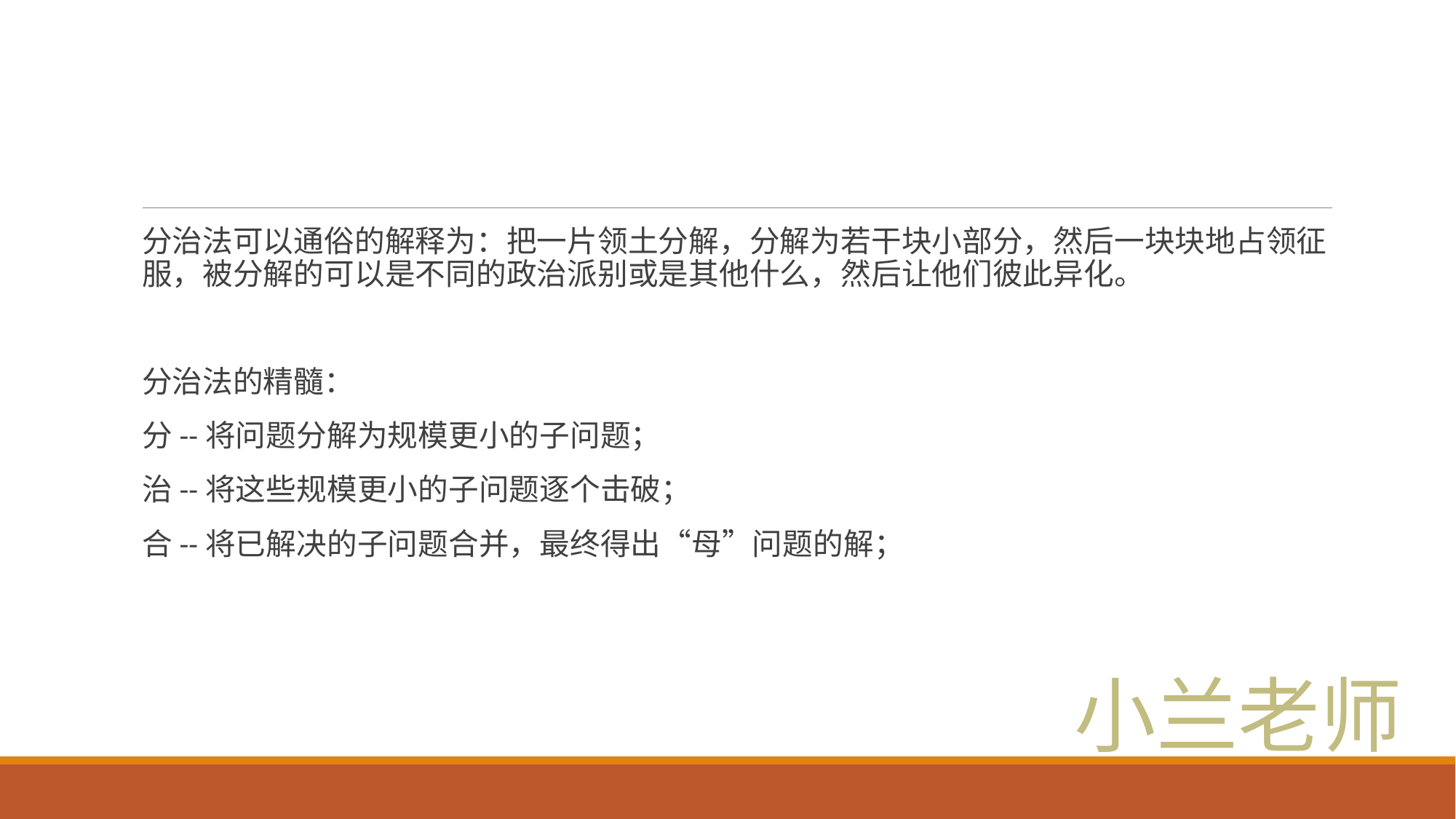

#
分治法可以通俗的解释为：把一片领土分解，分解为若干块小部分，然后一块块地占领征服，被分解的可以是不同的政治派别或是其他什么，然后让他们彼此异化。

分治法的精髓：
分--将问题分解为规模更小的子问题；
治--将这些规模更小的子问题逐个击破；
合--将已解决的子问题合并，最终得出“母”问题的解；